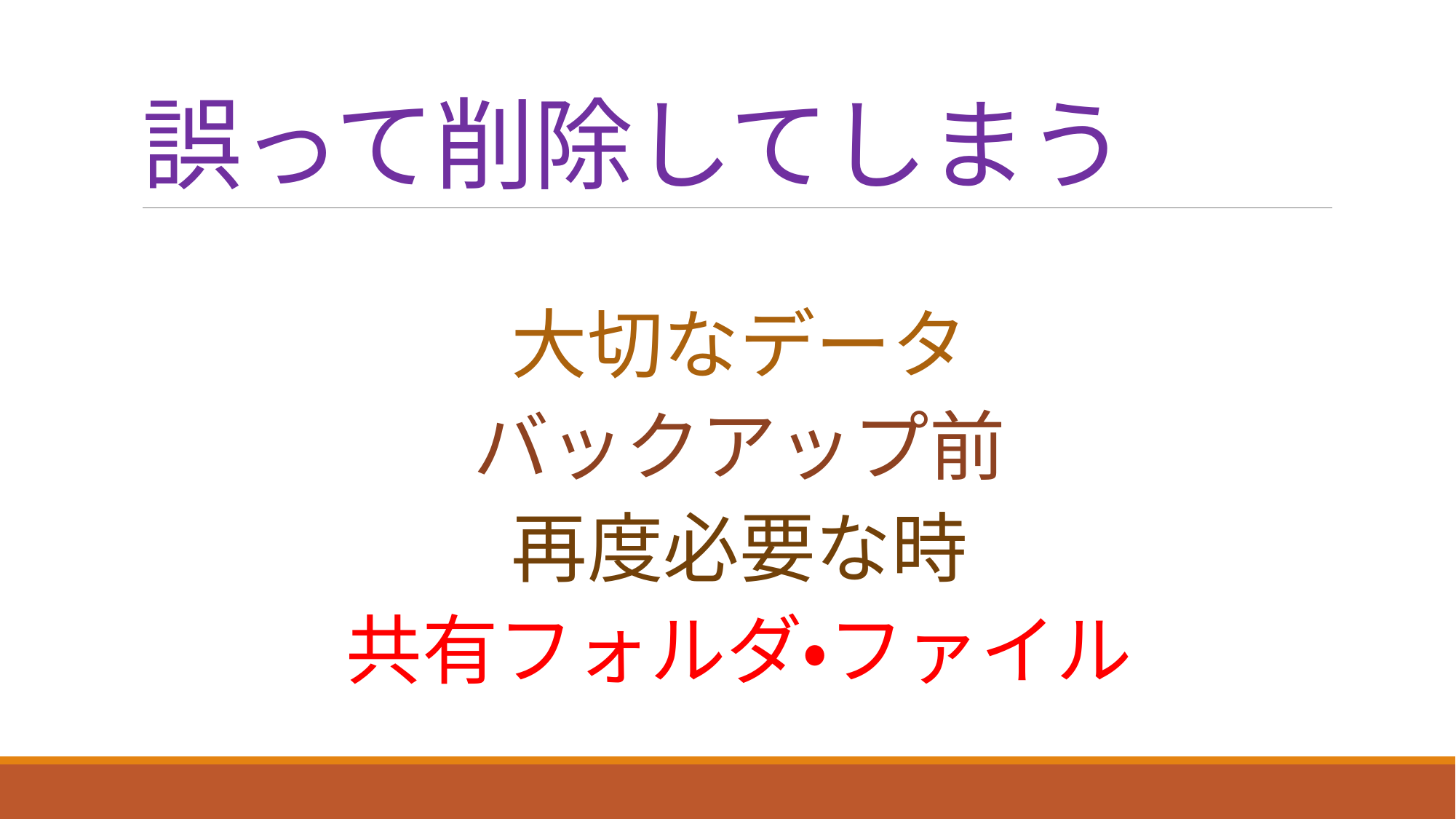

# 誤って削除してしまう

大切なデータ
バックアップ前
再度必要な時
共有フォルダ・ファイル